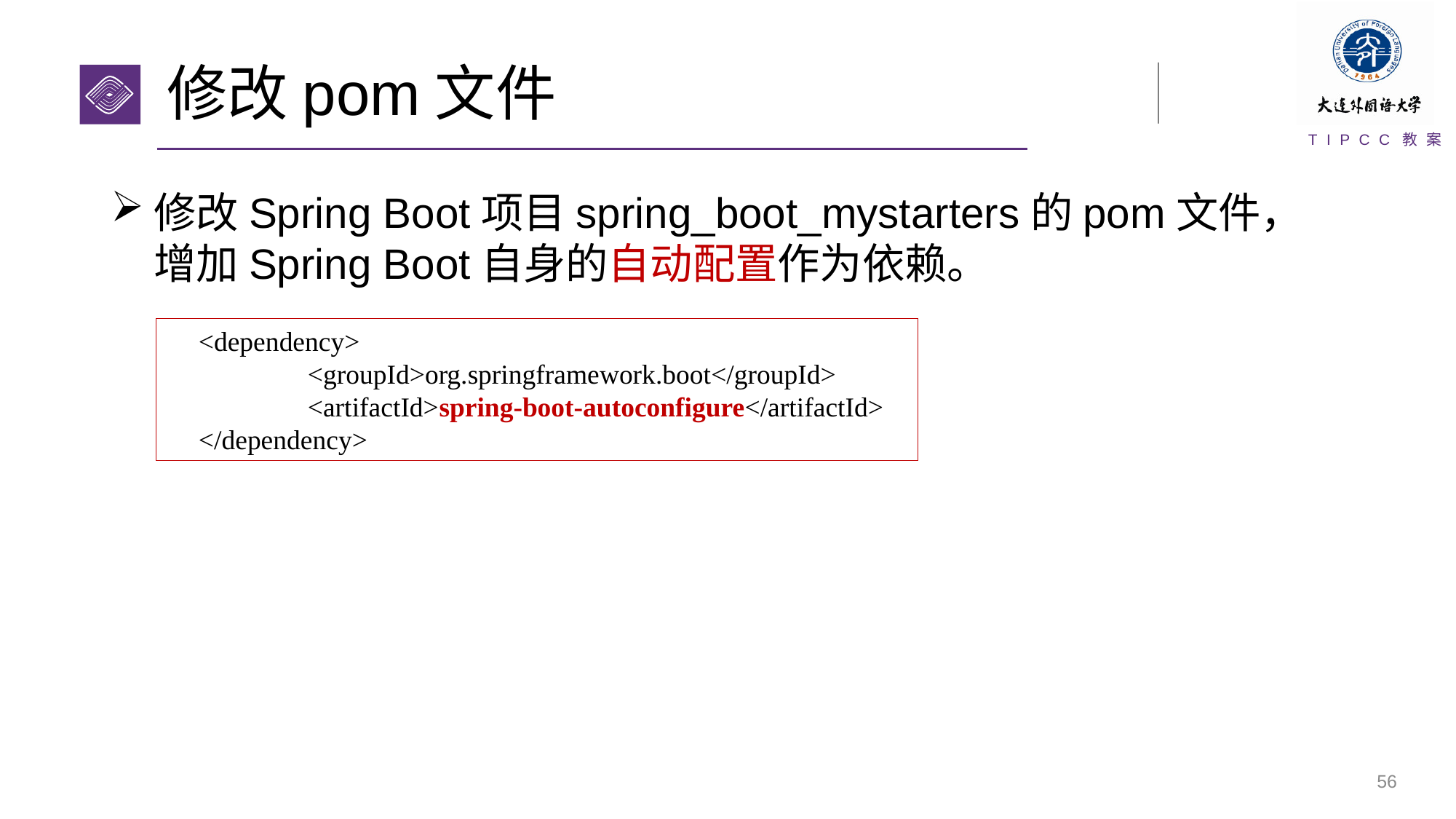

# 修改pom文件
修改Spring Boot项目spring_boot_mystarters的pom文件，增加Spring Boot自身的自动配置作为依赖。
<dependency>
	<groupId>org.springframework.boot</groupId>
	<artifactId>spring-boot-autoconfigure</artifactId>
</dependency>
56